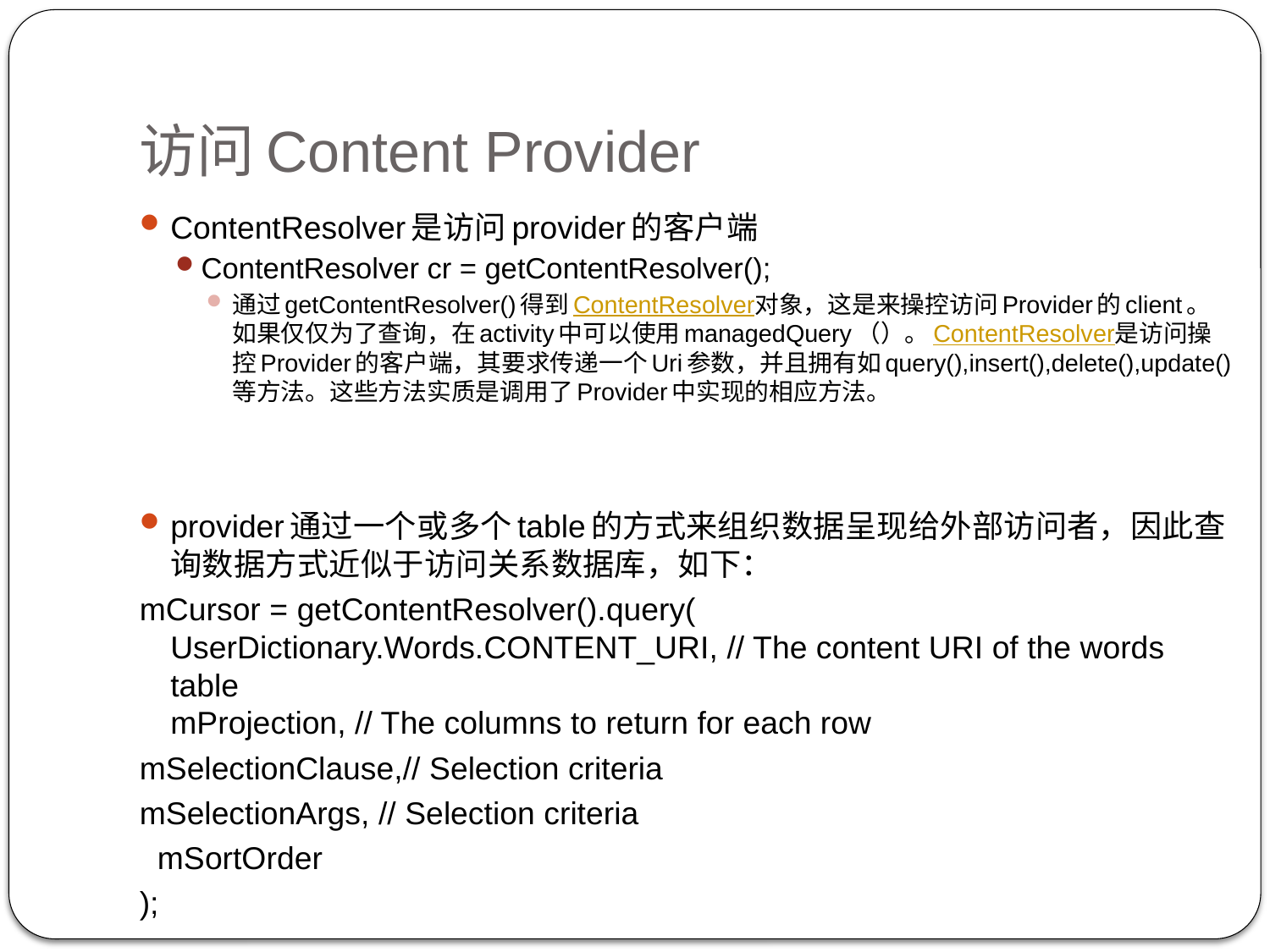

# 访问Content Provider
ContentResolver是访问provider的客户端
ContentResolver cr = getContentResolver();
通过getContentResolver()得到ContentResolver对象，这是来操控访问Provider的client。如果仅仅为了查询，在activity中可以使用managedQuery（）。ContentResolver是访问操控Provider的客户端，其要求传递一个Uri参数，并且拥有如query(),insert(),delete(),update()等方法。这些方法实质是调用了Provider中实现的相应方法。

provider通过一个或多个table的方式来组织数据呈现给外部访问者，因此查询数据方式近似于访问关系数据库，如下：
mCursor = getContentResolver().query(
UserDictionary.Words.CONTENT_URI, // The content URI of the words table
mProjection, // The columns to return for each row
mSelectionClause,// Selection criteria
mSelectionArgs, // Selection criteria
  mSortOrder
);